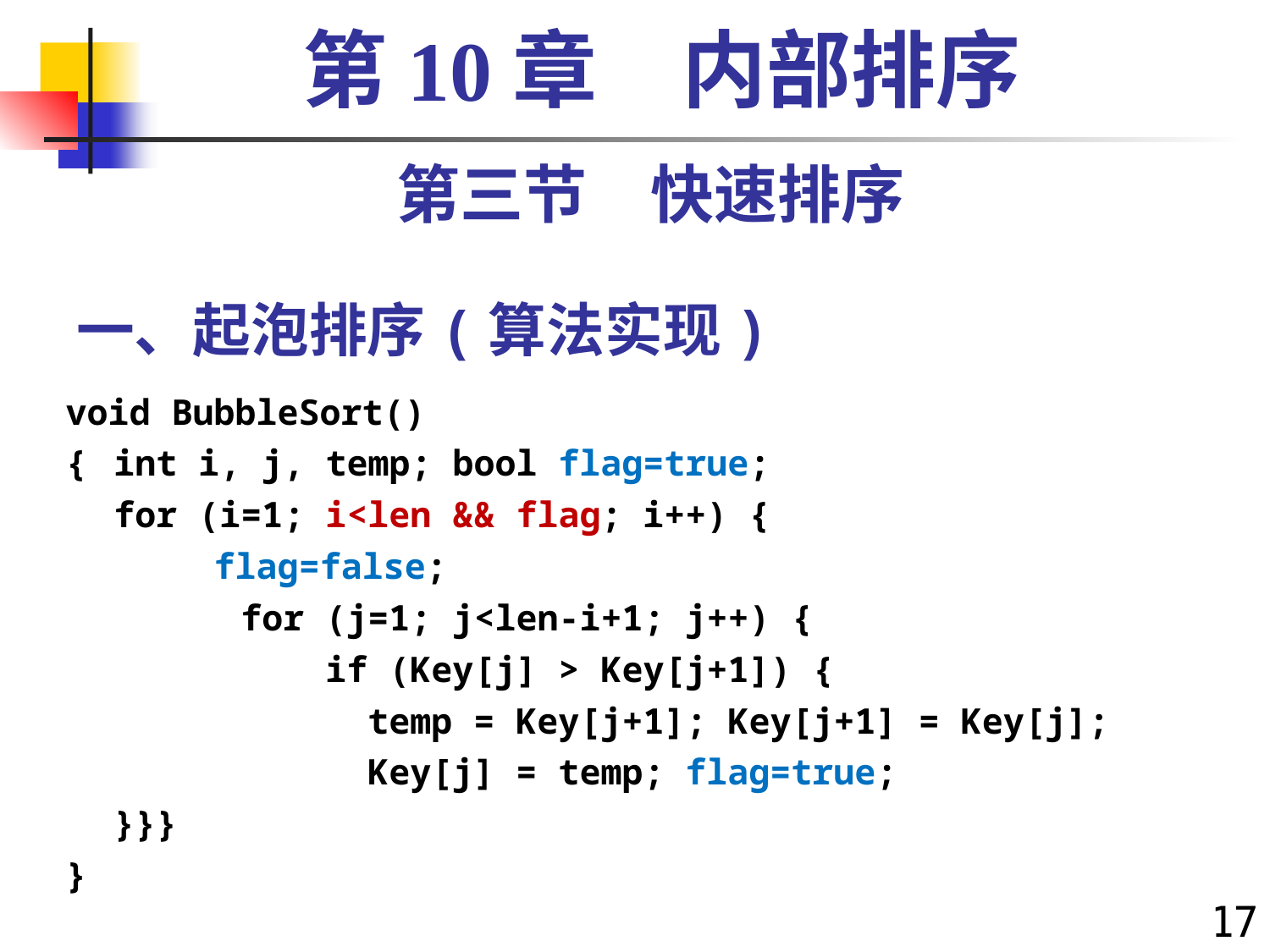

第10章　内部排序
第三节　快速排序
# 一、起泡排序(算法实现)
void BubbleSort()
{	int i, j, temp; bool flag=true;
	for (i=1; i<len && flag; i++) {
       flag=false;
		for (j=1; j<len-i+1; j++) {
		    if (Key[j] > Key[j+1]) {
		    	temp = Key[j+1]; Key[j+1] = Key[j];
		    	Key[j] = temp; flag=true;
	}}}
}
17